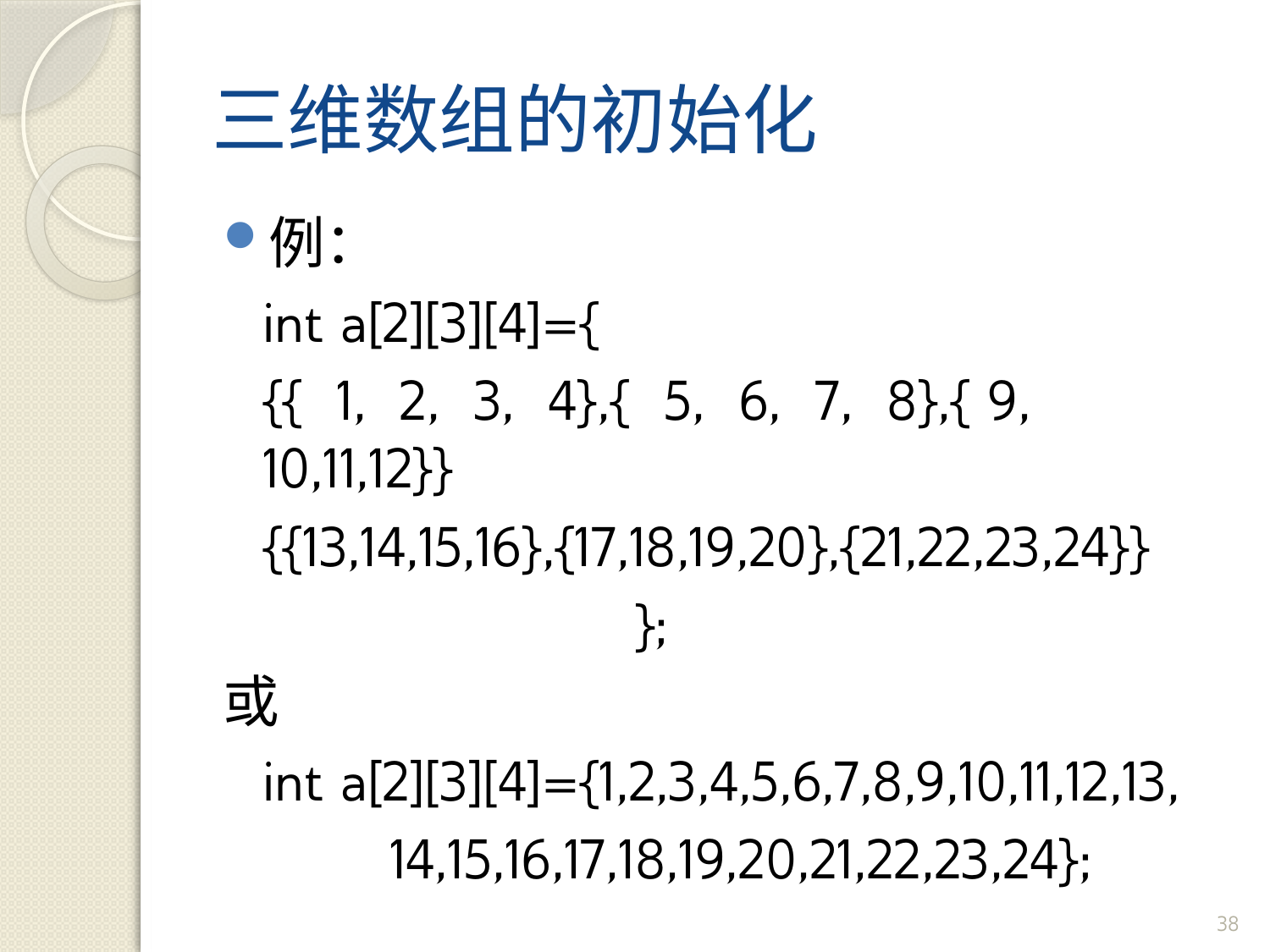

# 三维数组的初始化
例：
	int a[2][3][4]={
	{{  1,  2,  3,  4},{  5,  6,  7,  8},{ 9, 10,11,12}}
	{{13,14,15,16},{17,18,19,20},{21,22,23,24}}
			       };
或
	int a[2][3][4]={1,2,3,4,5,6,7,8,9,10,11,12,13,
		14,15,16,17,18,19,20,21,22,23,24};

38